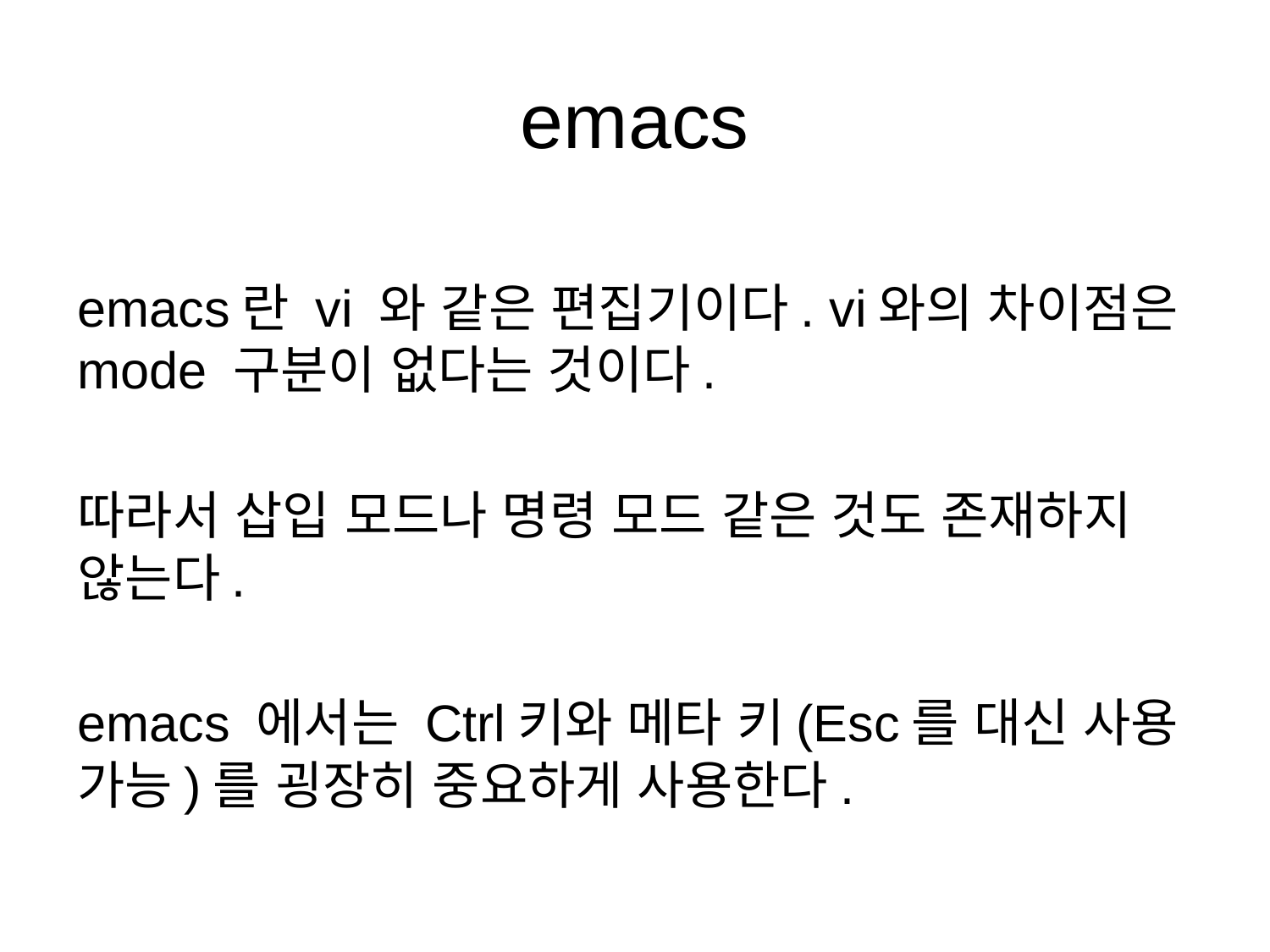

# emacs

emacs란 vi 와 같은 편집기이다. vi와의 차이점은 mode 구분이 없다는 것이다.

따라서 삽입 모드나 명령 모드 같은 것도 존재하지 않는다.

emacs 에서는 Ctrl키와 메타 키(Esc를 대신 사용 가능)를 굉장히 중요하게 사용한다.